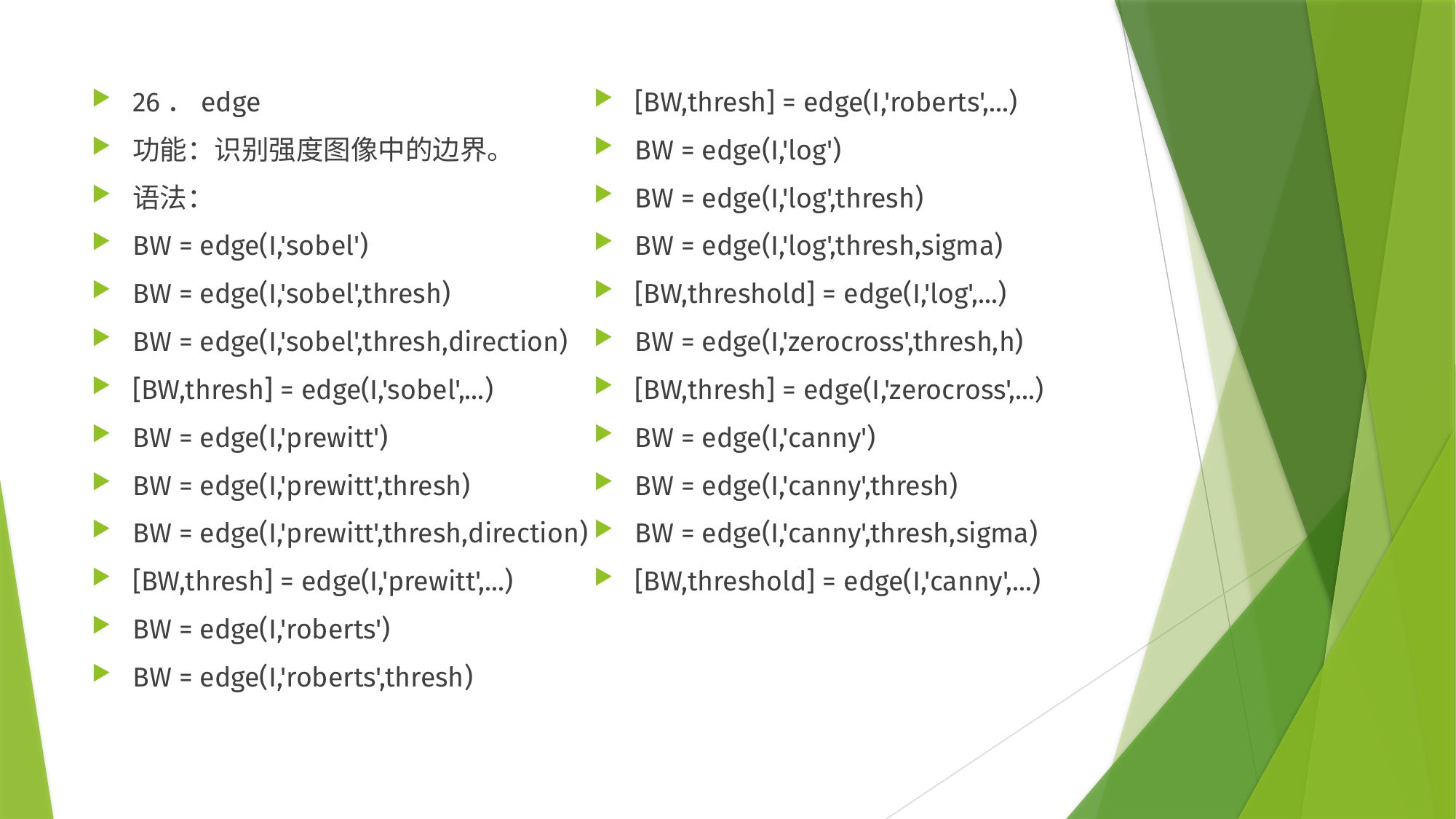

26．edge
功能：识别强度图像中的边界。
语法：
BW = edge(I,'sobel')
BW = edge(I,'sobel',thresh)
BW = edge(I,'sobel',thresh,direction)
[BW,thresh] = edge(I,'sobel',...)
BW = edge(I,'prewitt')
BW = edge(I,'prewitt',thresh)
BW = edge(I,'prewitt',thresh,direction)
[BW,thresh] = edge(I,'prewitt',...)
BW = edge(I,'roberts')
BW = edge(I,'roberts',thresh)
[BW,thresh] = edge(I,'roberts',...)
BW = edge(I,'log')
BW = edge(I,'log',thresh)
BW = edge(I,'log',thresh,sigma)
[BW,threshold] = edge(I,'log',...)
BW = edge(I,'zerocross',thresh,h)
[BW,thresh] = edge(I,'zerocross',...)
BW = edge(I,'canny')
BW = edge(I,'canny',thresh)
BW = edge(I,'canny',thresh,sigma)
[BW,threshold] = edge(I,'canny',...)